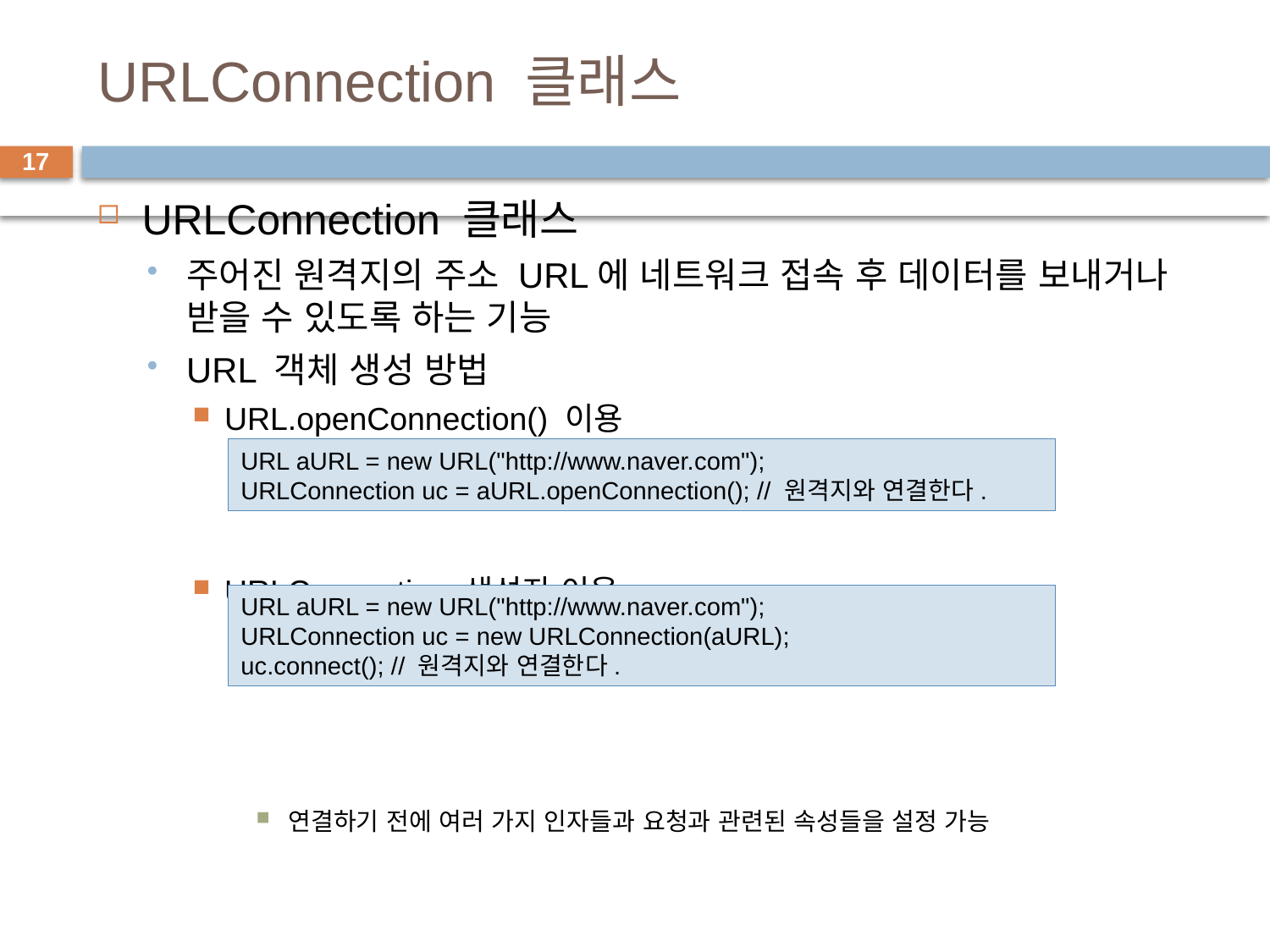

# URLConnection 클래스
17
URLConnection 클래스
주어진 원격지의 주소 URL에 네트워크 접속 후 데이터를 보내거나 받을 수 있도록 하는 기능
URL 객체 생성 방법
URL.openConnection() 이용

URLConnection 생성자 이용

연결하기 전에 여러 가지 인자들과 요청과 관련된 속성들을 설정 가능

URL aURL = new URL("http://www.naver.com");
URLConnection uc = aURL.openConnection(); // 원격지와 연결한다.

URL aURL = new URL("http://www.naver.com");
URLConnection uc = new URLConnection(aURL);
uc.connect(); // 원격지와 연결한다.